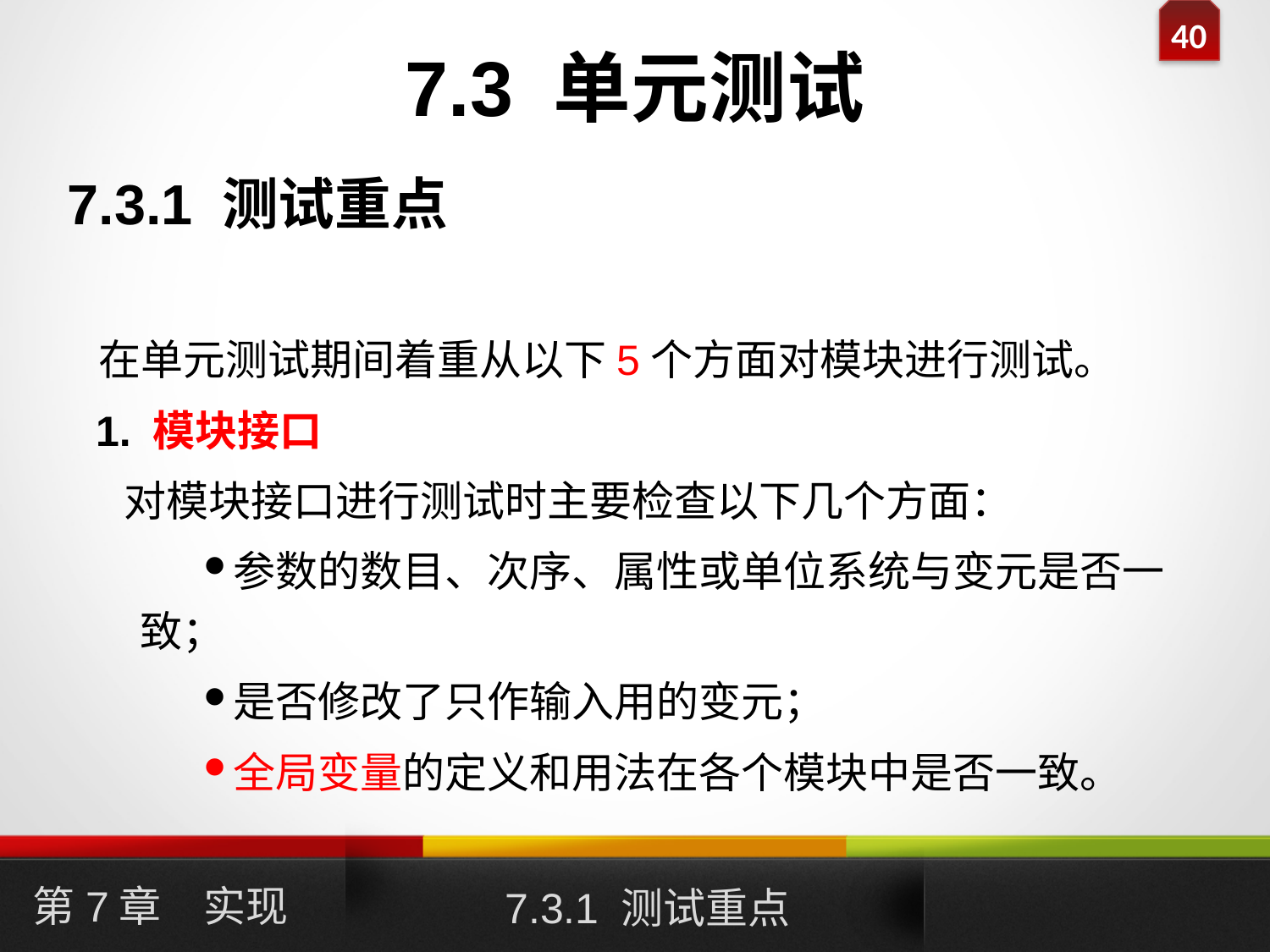

# 7.3 单元测试
7.3.1 测试重点
   在单元测试期间着重从以下5个方面对模块进行测试。
   1. 模块接口
对模块接口进行测试时主要检查以下几个方面：
参数的数目、次序、属性或单位系统与变元是否一致；
是否修改了只作输入用的变元；
全局变量的定义和用法在各个模块中是否一致。
第7章　实现
7.3.1 测试重点